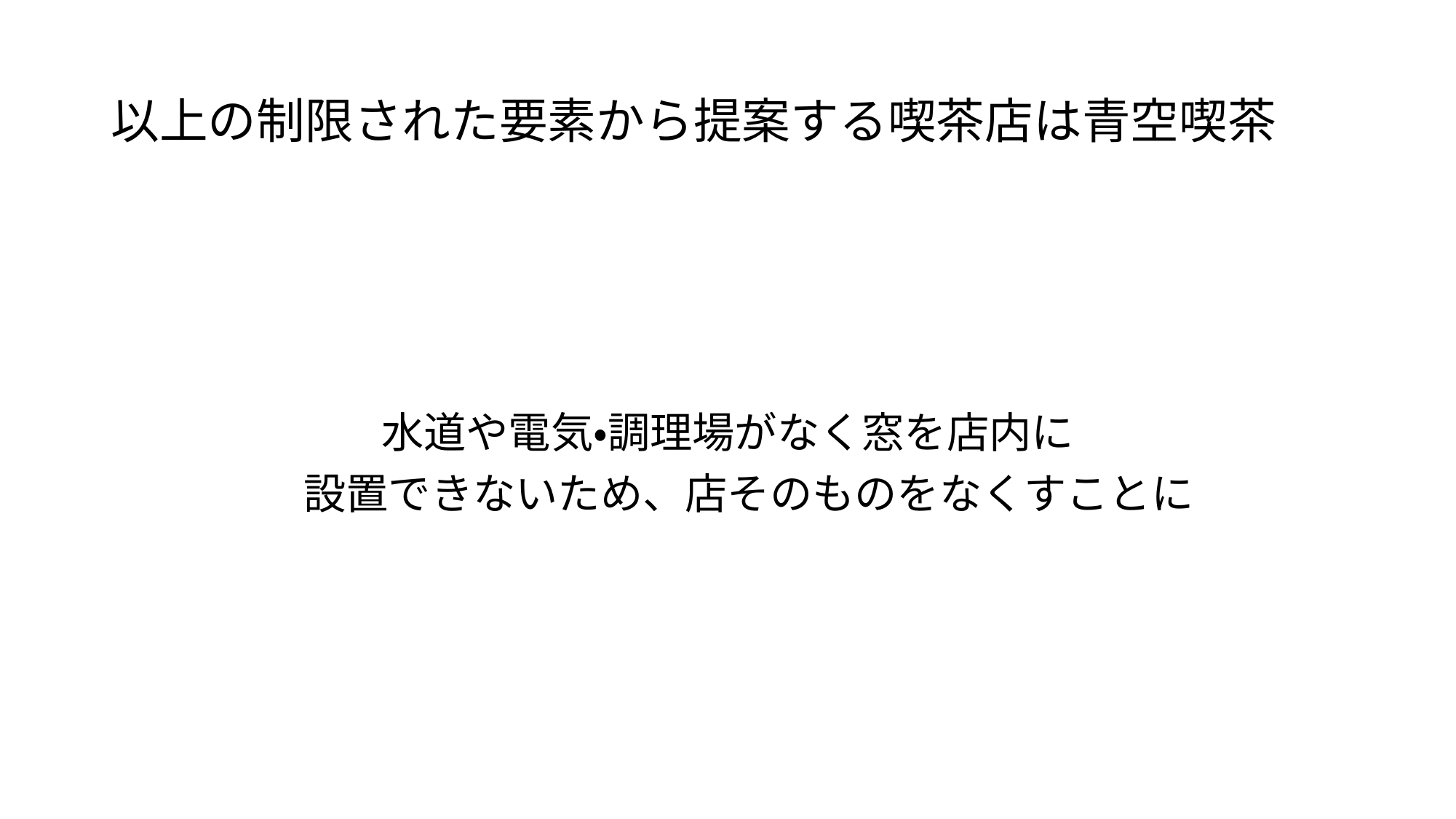

# 以上の制限された要素から提案する喫茶店は青空喫茶

水道や電気・調理場がなく窓を店内に
　設置できないため、店そのものをなくすことに